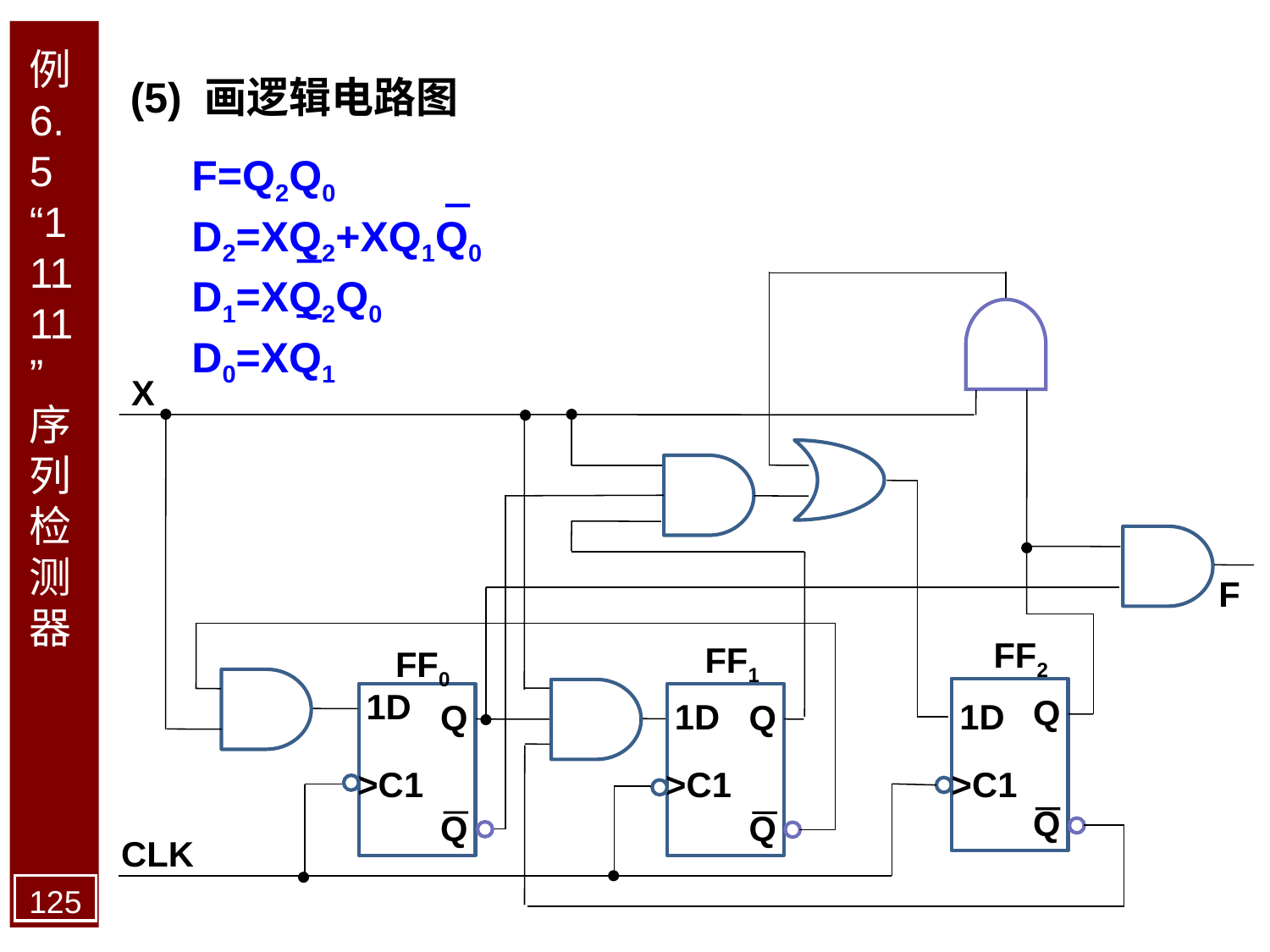

例6.5 “11111”序列检测器
(5) 画逻辑电路图
F=Q2Q0
D2=XQ2+XQ1Q0
D1=XQ2Q0
D0=XQ1

X

F
FF2
FF1
FF0

1D

Q
1D
1D
Q
Q

>C1
>C1
>C1

Q
Q
Q

CLK

125